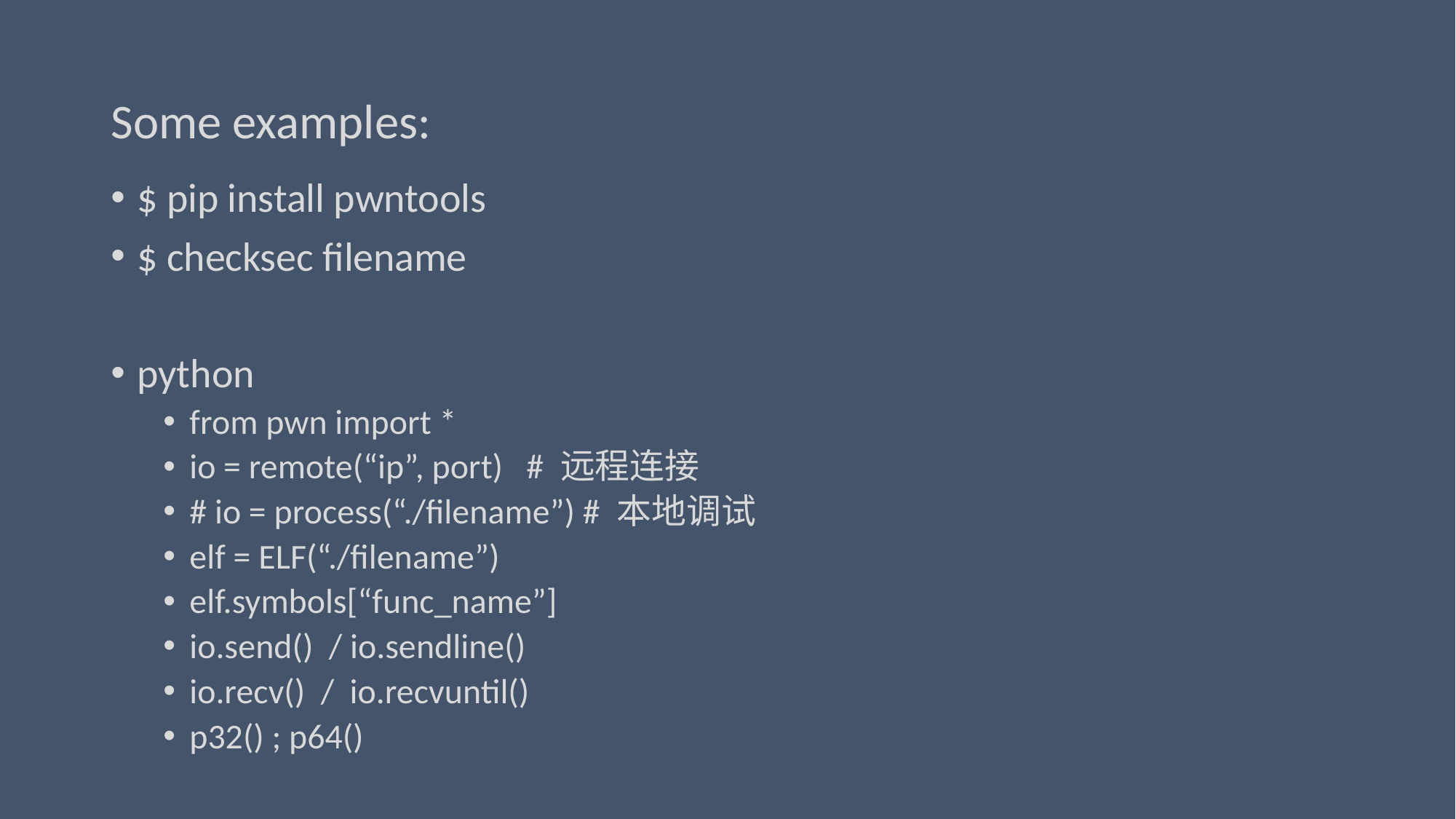

# Some examples:
$ pip install pwntools
$ checksec filename

python
from pwn import *
io = remote(“ip”, port)   # 远程连接
# io = process(“./filename”) # 本地调试
elf = ELF(“./filename”)
elf.symbols[“func_name”]
io.send()  / io.sendline()
io.recv()  /  io.recvuntil()
p32() ; p64()